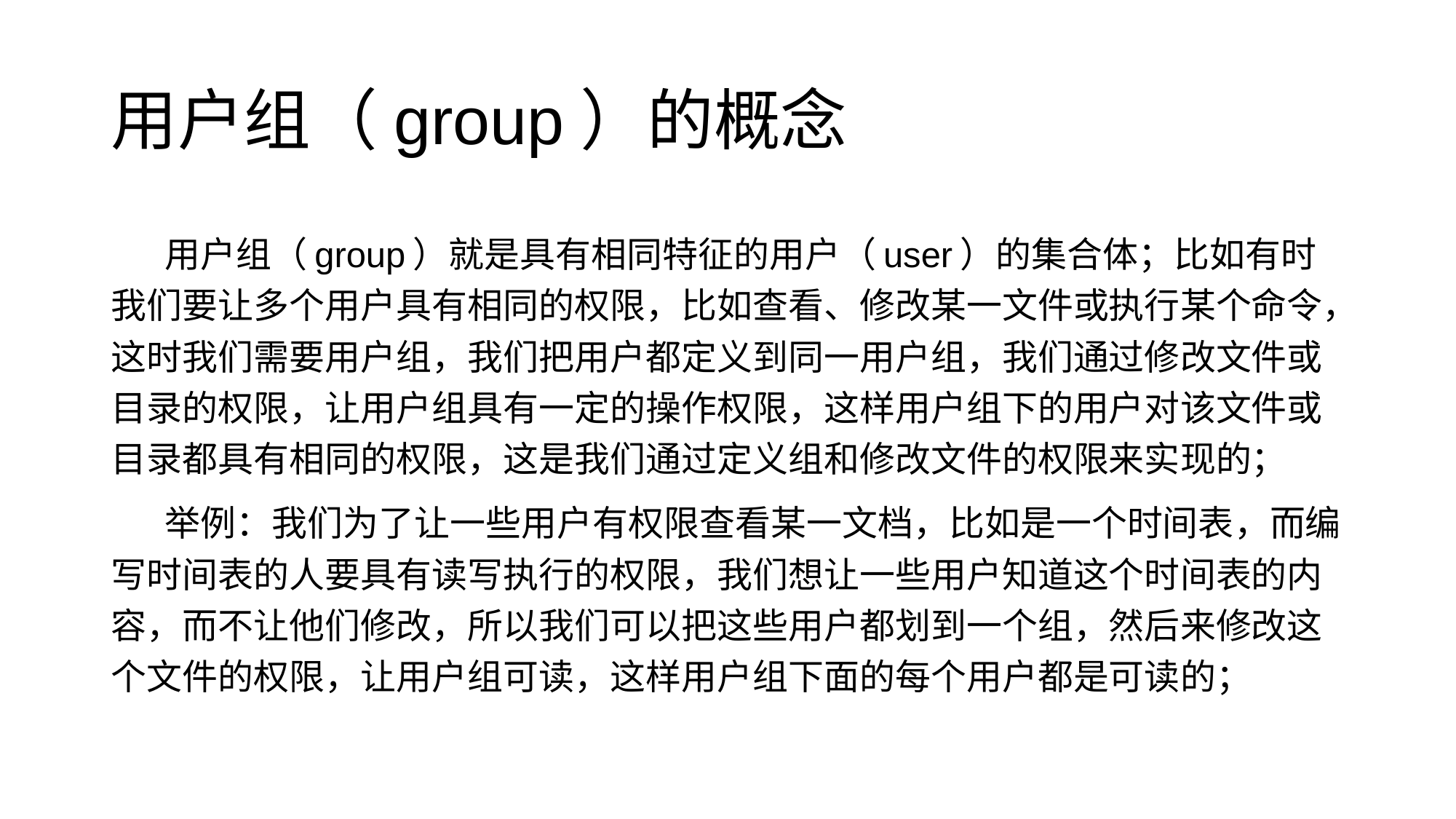

# 用户组（group）的概念
用户组（group）就是具有相同特征的用户（user）的集合体；比如有时我们要让多个用户具有相同的权限，比如查看、修改某一文件或执行某个命令，这时我们需要用户组，我们把用户都定义到同一用户组，我们通过修改文件或目录的权限，让用户组具有一定的操作权限，这样用户组下的用户对该文件或目录都具有相同的权限，这是我们通过定义组和修改文件的权限来实现的；
举例：我们为了让一些用户有权限查看某一文档，比如是一个时间表，而编写时间表的人要具有读写执行的权限，我们想让一些用户知道这个时间表的内容，而不让他们修改，所以我们可以把这些用户都划到一个组，然后来修改这个文件的权限，让用户组可读，这样用户组下面的每个用户都是可读的；